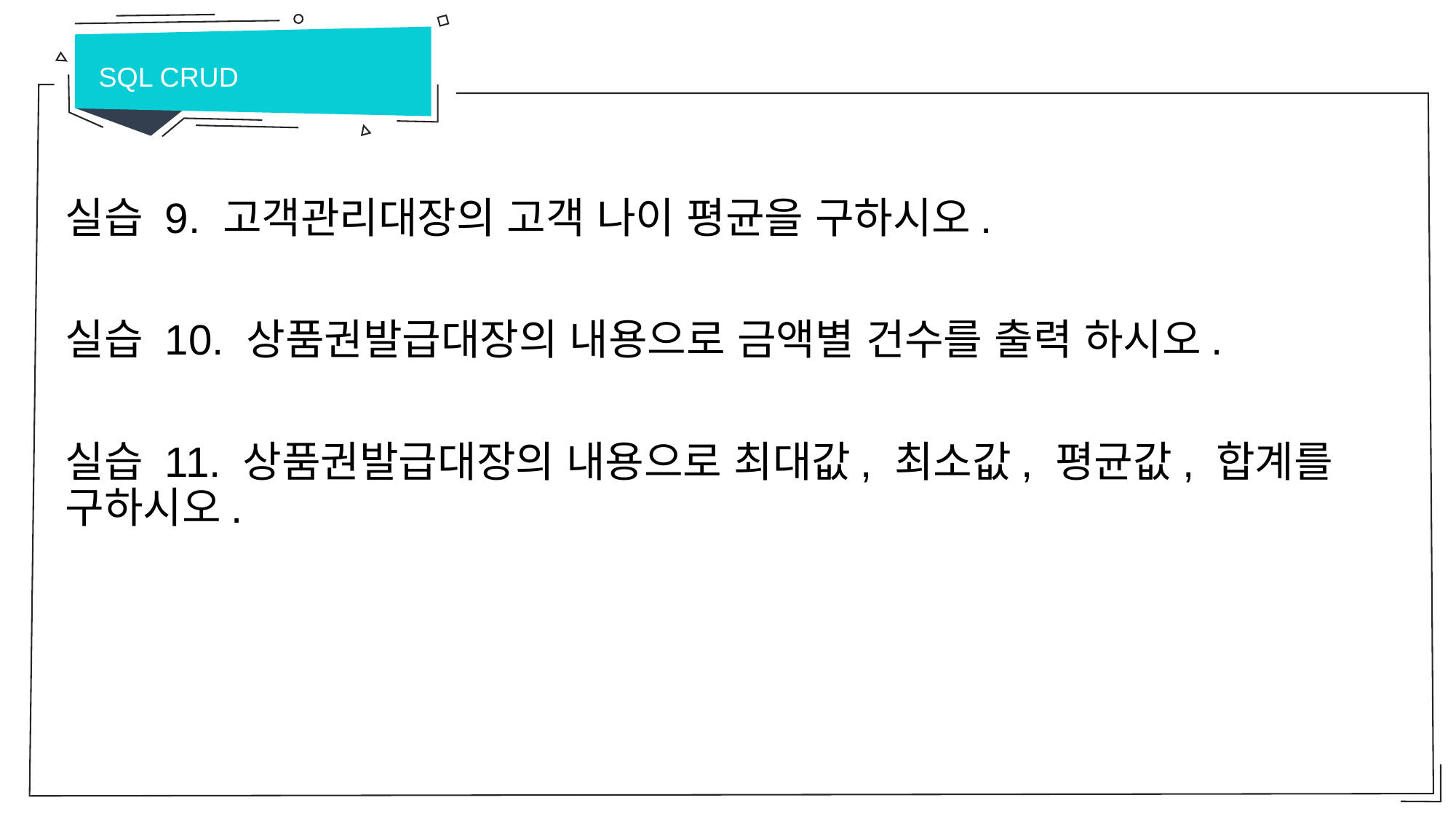

SQL CRUD
실습 9. 고객관리대장의 고객 나이 평균을 구하시오.

실습 10. 상품권발급대장의 내용으로 금액별 건수를 출력 하시오.

실습 11. 상품권발급대장의 내용으로 최대값, 최소값, 평균값, 합계를 구하시오.